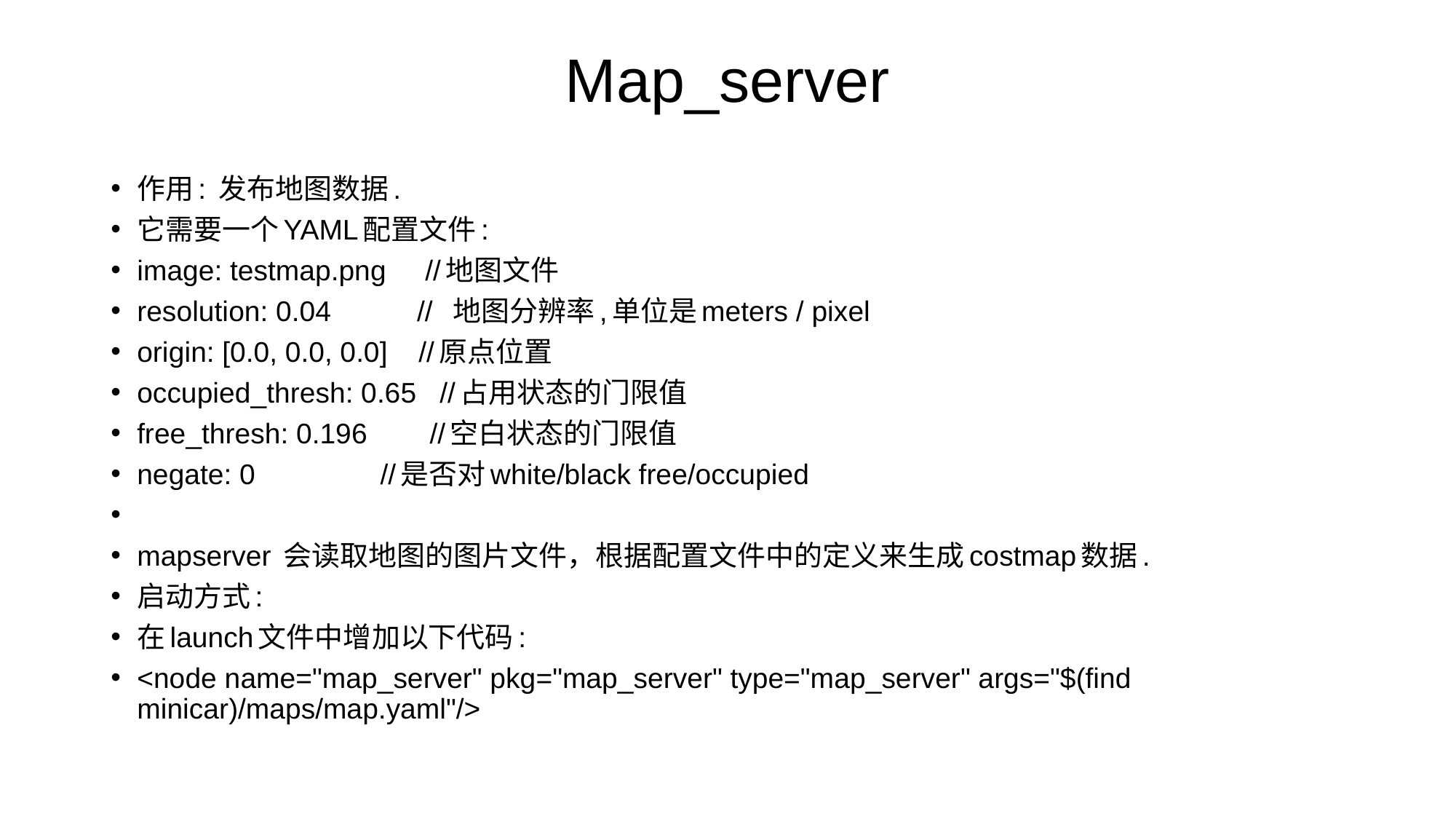

# Map_server
作用: 发布地图数据.
它需要一个YAML配置文件:
image: testmap.png     //地图文件
resolution: 0.04           //  地图分辨率,单位是meters / pixel
origin: [0.0, 0.0, 0.0]    //原点位置
occupied_thresh: 0.65   //占用状态的门限值
free_thresh: 0.196        //空白状态的门限值
negate: 0                //是否对white/black free/occupied

mapserver 会读取地图的图片文件，根据配置文件中的定义来生成costmap数据.
启动方式:
在launch文件中增加以下代码:
<node name="map_server" pkg="map_server" type="map_server" args="$(find minicar)/maps/map.yaml"/>